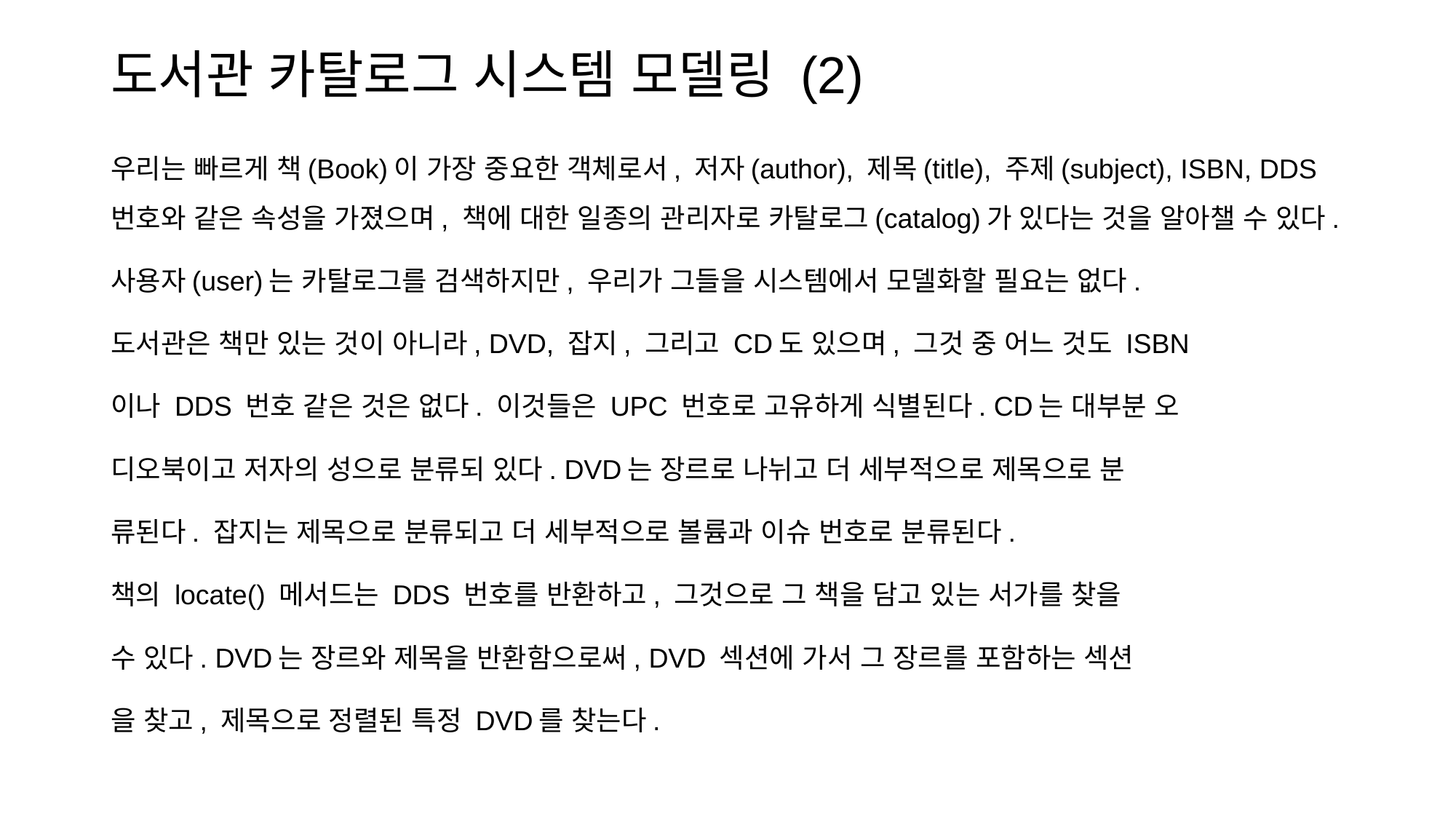

# 도서관 카탈로그 시스템 모델링 (2)
우리는 빠르게 책(Book)이 가장 중요한 객체로서, 저자(author), 제목(title), 주제(subject), ISBN, DDS 번호와 같은 속성을 가졌으며, 책에 대한 일종의 관리자로 카탈로그(catalog)가 있다는 것을 알아챌 수 있다.
사용자(user)는 카탈로그를 검색하지만, 우리가 그들을 시스템에서 모델화할 필요는 없다.
도서관은 책만 있는 것이 아니라, DVD, 잡지, 그리고 CD도 있으며, 그것 중 어느 것도 ISBN
이나 DDS 번호 같은 것은 없다. 이것들은 UPC 번호로 고유하게 식별된다. CD는 대부분 오
디오북이고 저자의 성으로 분류되 있다. DVD는 장르로 나뉘고 더 세부적으로 제목으로 분
류된다. 잡지는 제목으로 분류되고 더 세부적으로 볼륨과 이슈 번호로 분류된다.
책의 locate() 메서드는 DDS 번호를 반환하고, 그것으로 그 책을 담고 있는 서가를 찾을
수 있다. DVD는 장르와 제목을 반환함으로써, DVD 섹션에 가서 그 장르를 포함하는 섹션
을 찾고, 제목으로 정렬된 특정 DVD를 찾는다.